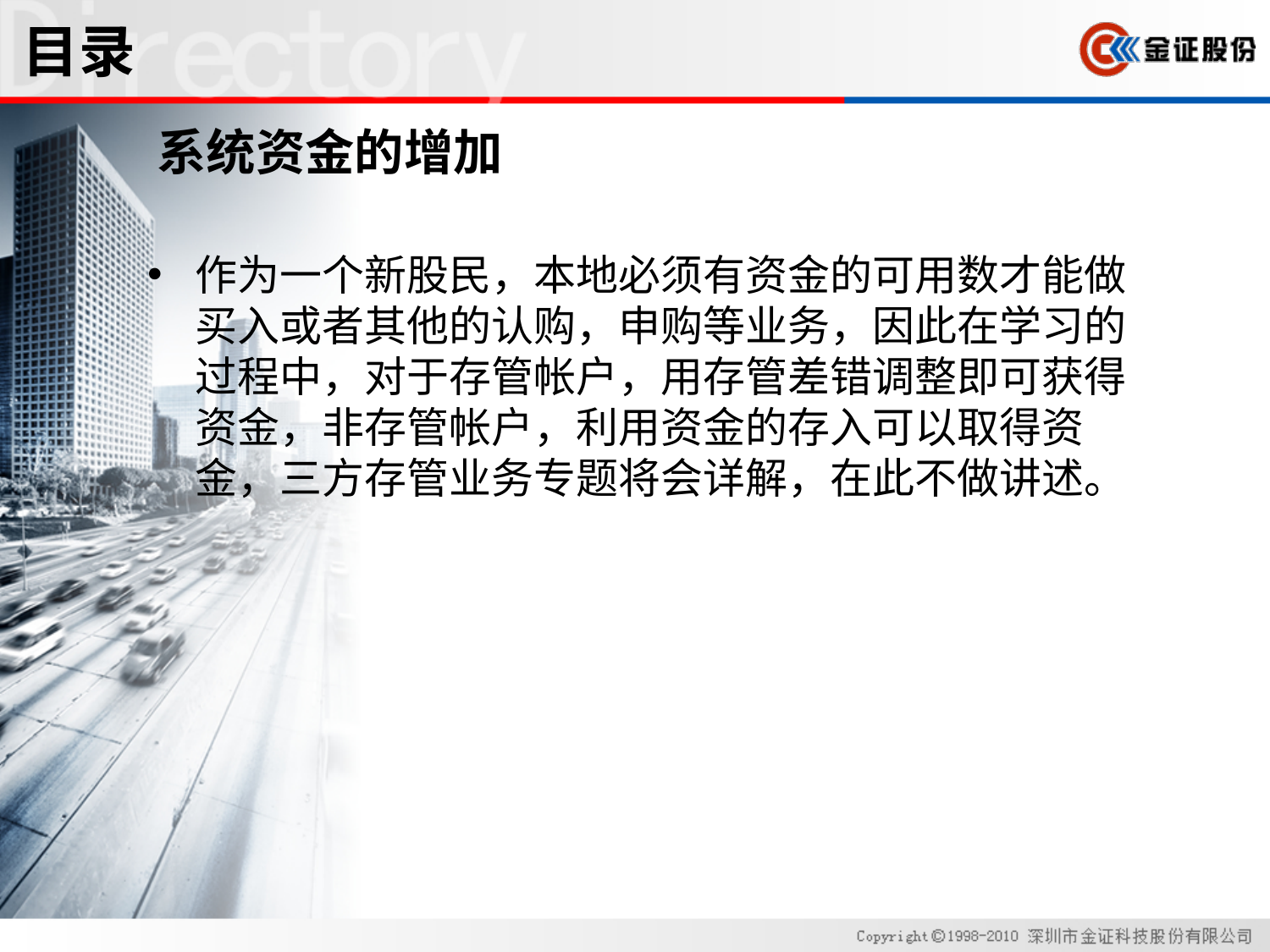

# 目录
系统资金的增加
作为一个新股民，本地必须有资金的可用数才能做买入或者其他的认购，申购等业务，因此在学习的过程中，对于存管帐户，用存管差错调整即可获得资金，非存管帐户，利用资金的存入可以取得资金，三方存管业务专题将会详解，在此不做讲述。